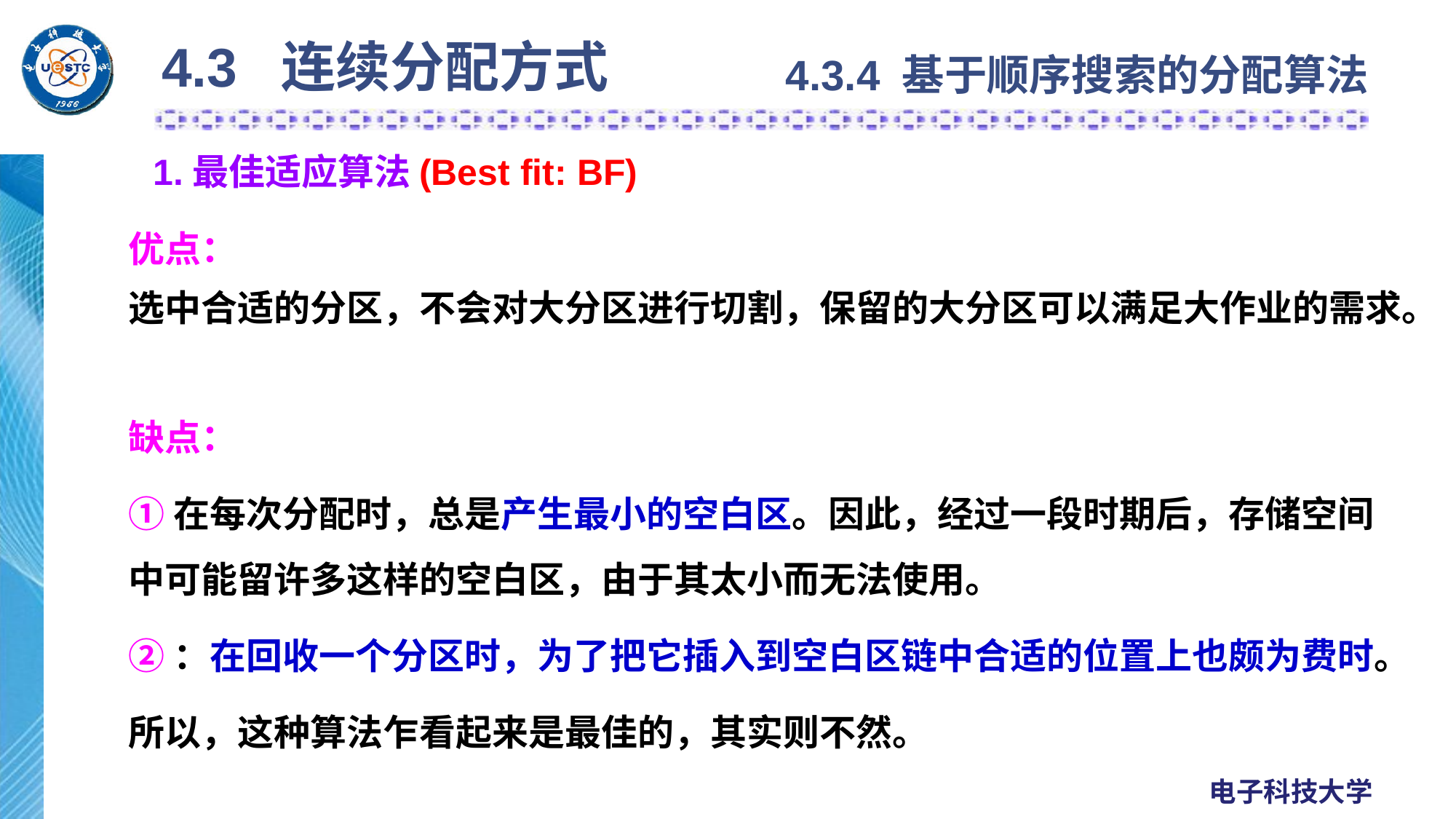

4.3  连续分配方式
# 4.3.4 基于顺序搜索的分配算法
1.最佳适应算法(Best fit: BF)
优点：
选中合适的分区，不会对大分区进行切割，保留的大分区可以满足大作业的需求。
缺点：
①在每次分配时，总是产生最小的空白区。因此，经过一段时期后，存储空间中可能留许多这样的空白区，由于其太小而无法使用。
②：在回收一个分区时，为了把它插入到空白区链中合适的位置上也颇为费时。
所以，这种算法乍看起来是最佳的，其实则不然。